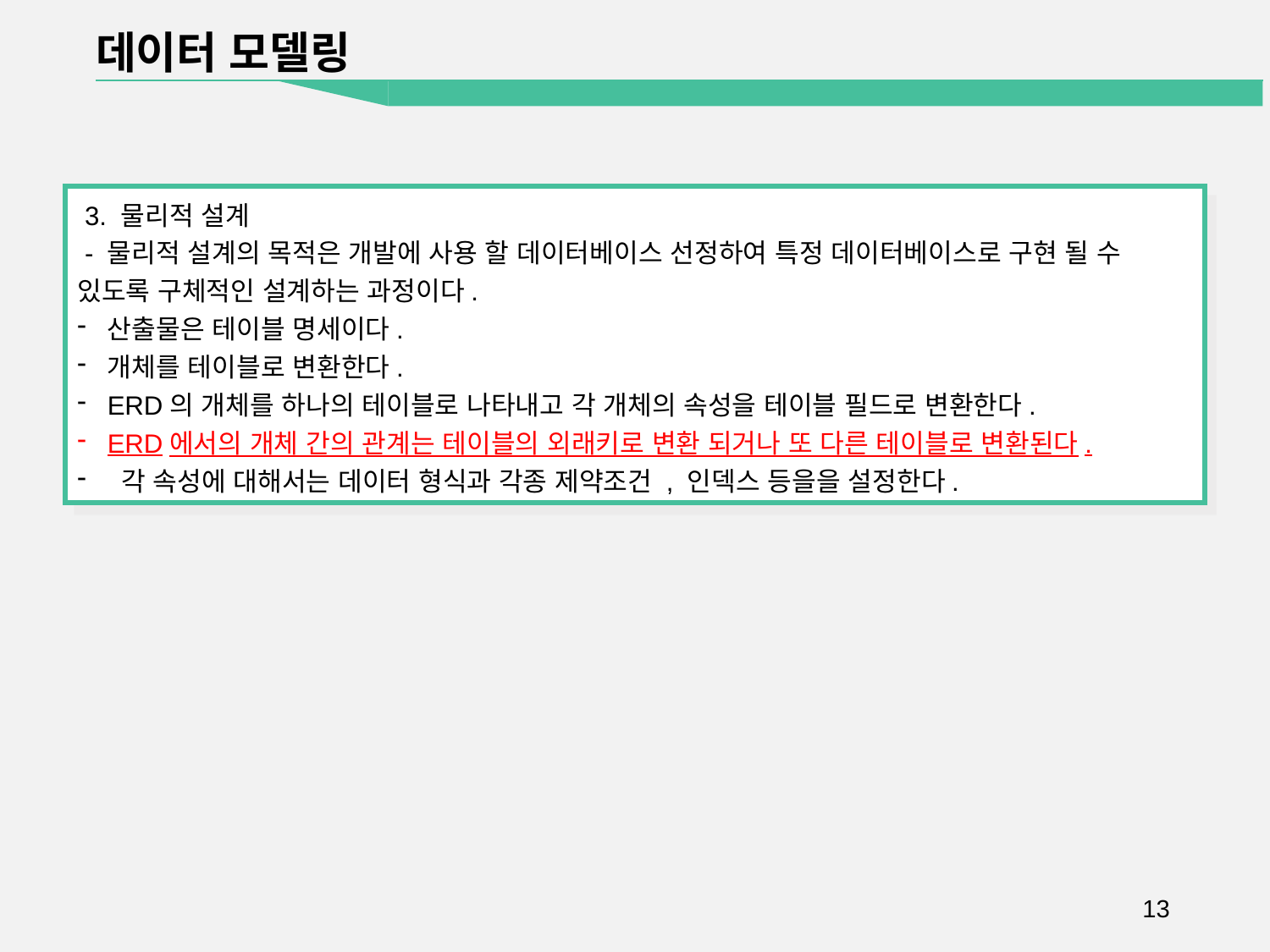

데이터 모델링

 3. 물리적 설계
 - 물리적 설계의 목적은 개발에 사용 할 데이터베이스 선정하여 특정 데이터베이스로 구현 될 수 있도록 구체적인 설계하는 과정이다.
산출물은 테이블 명세이다.
개체를 테이블로 변환한다.
ERD의 개체를 하나의 테이블로 나타내고 각 개체의 속성을 테이블 필드로 변환한다.
ERD에서의 개체 간의 관계는 테이블의 외래키로 변환 되거나 또 다른 테이블로 변환된다.
 각 속성에 대해서는 데이터 형식과 각종 제약조건 , 인덱스 등을을 설정한다.
13